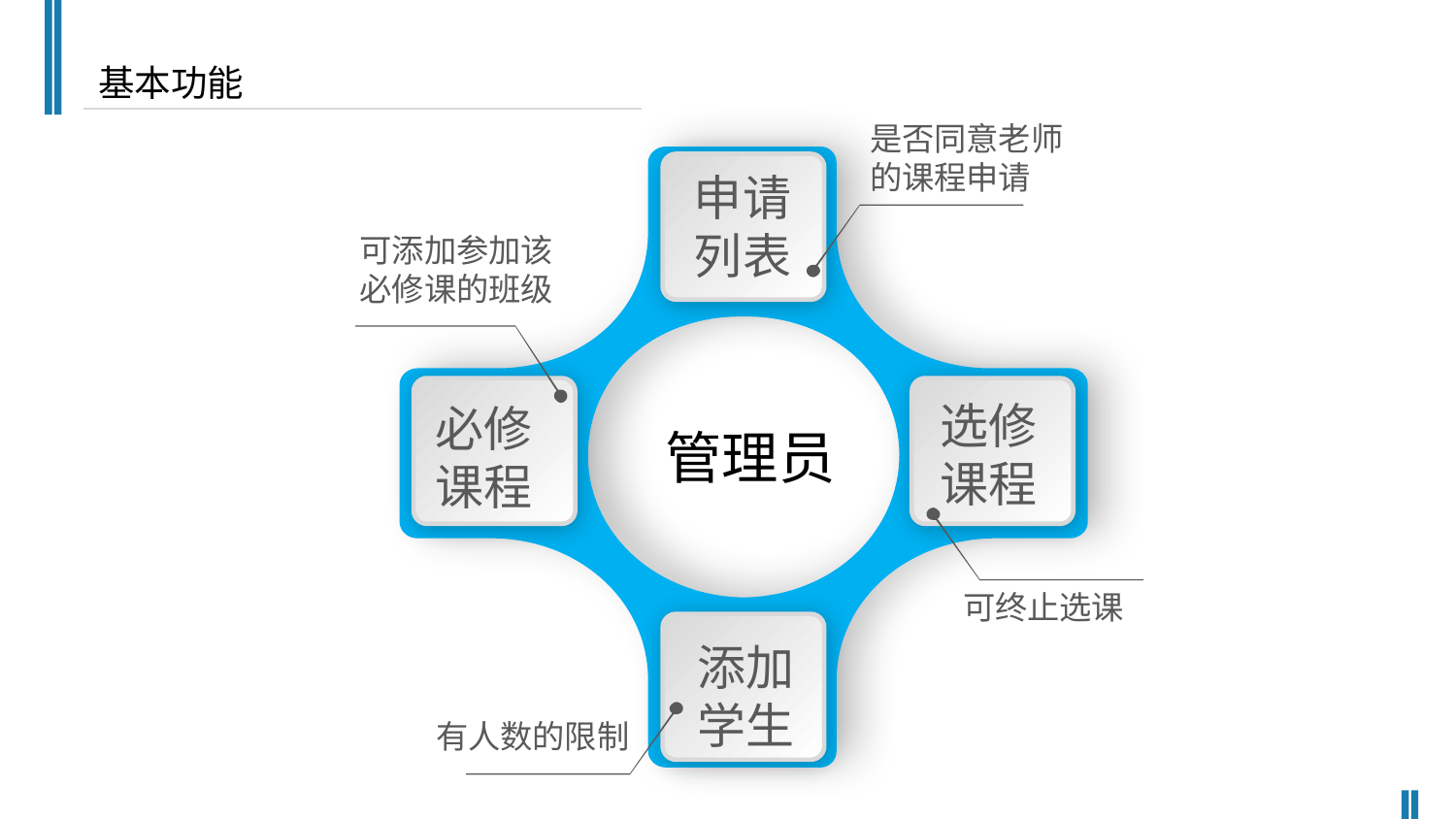

基本功能
是否同意老师的课程申请

申请列表

可添加参加该必修课的班级
选修课程
必修课程
管理员
可终止选课
添加学生
有人数的限制